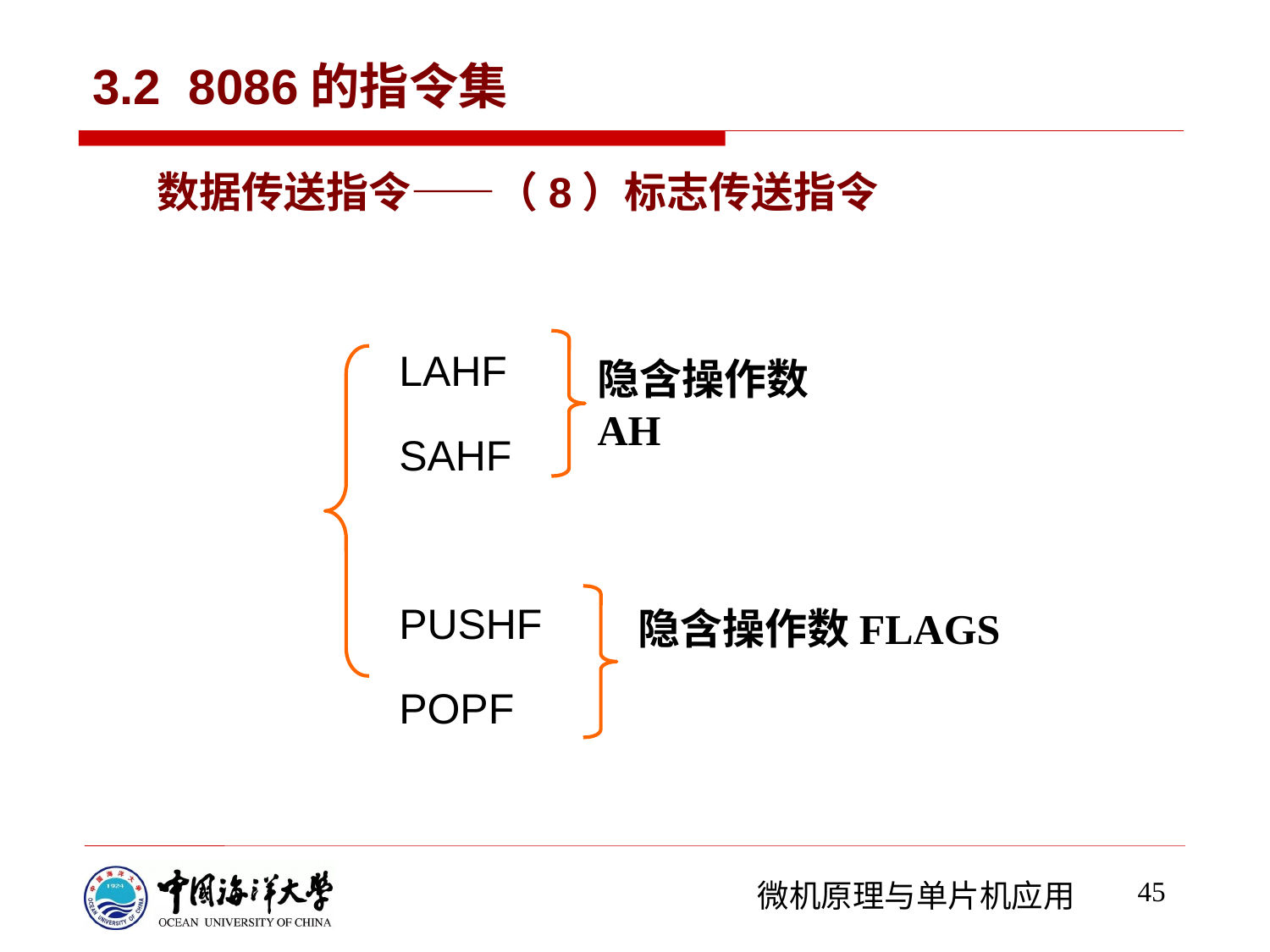

# 3.2  8086的指令集
数据传送指令——（8）标志传送指令
LAHF
SAHF

PUSHF
POPF

隐含操作数AH

隐含操作数FLAGS
45